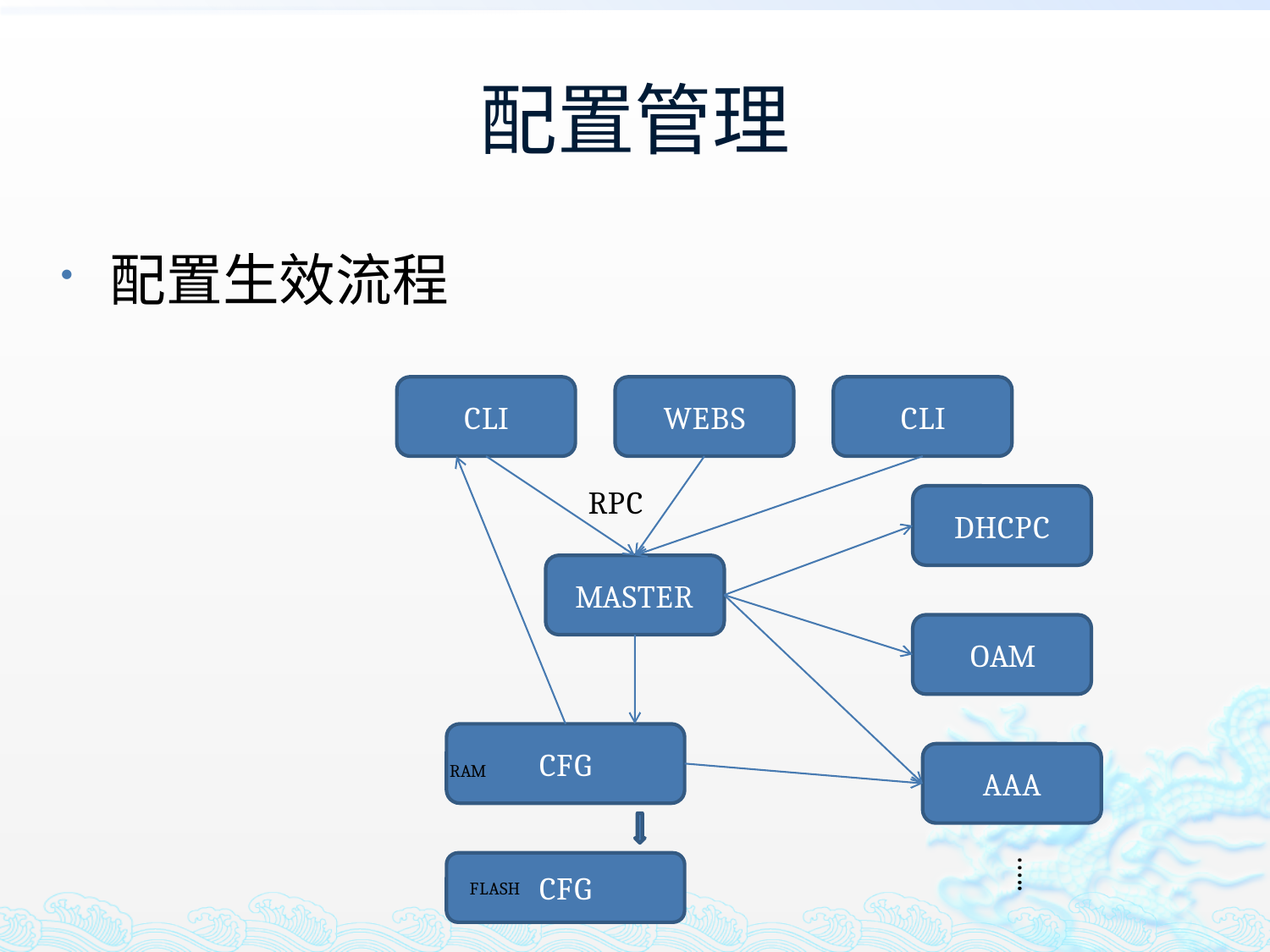

# 配置管理
配置生效流程

CLI
WEBS
CLI
RPC
DHCPC
MASTER
OAM
CFG
AAA
RAM

…..
CFG
FLASH